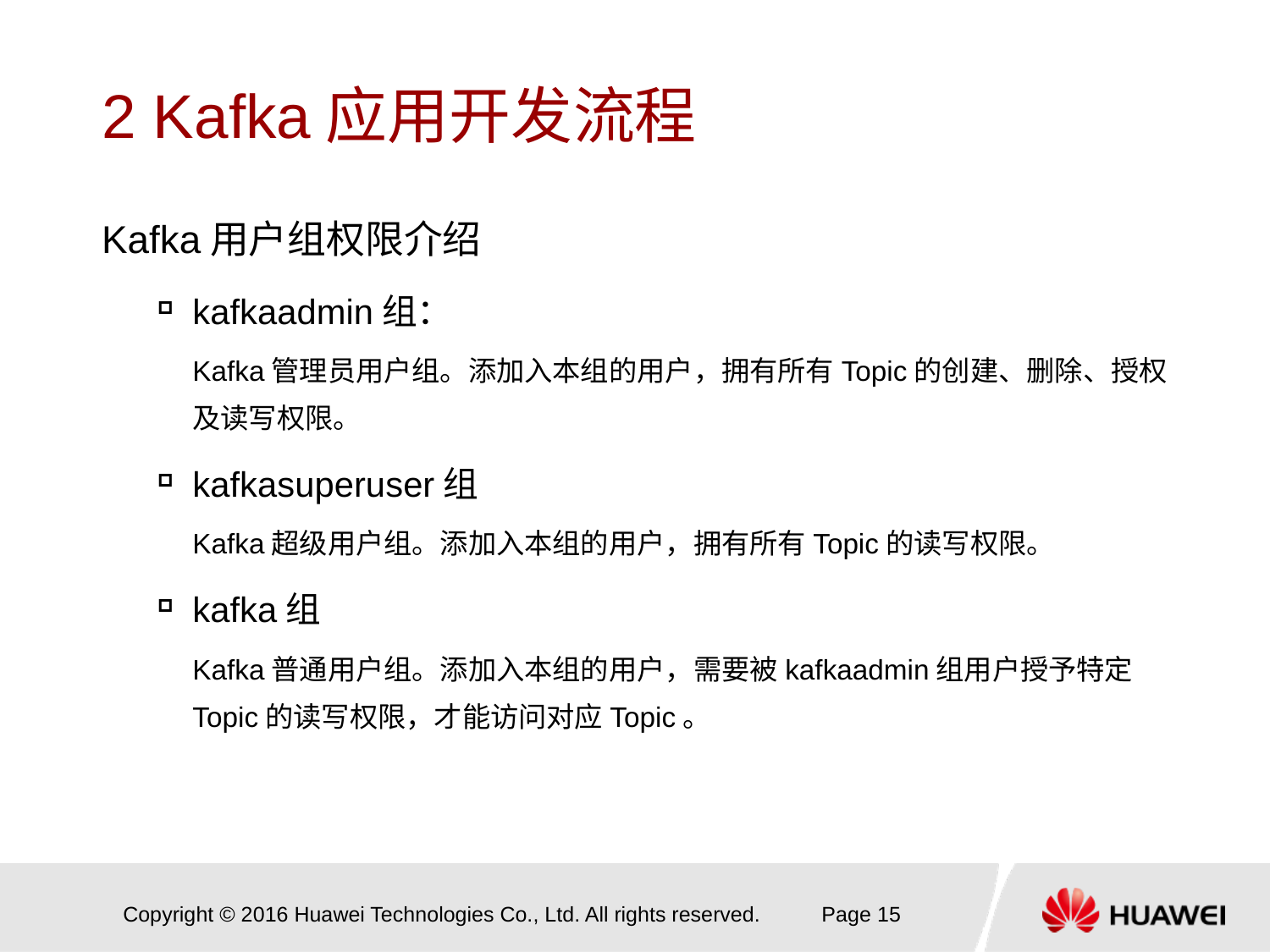

# 2 Kafka应用开发流程
Kafka用户组权限介绍
kafkaadmin组：
	Kafka管理员用户组。添加入本组的用户，拥有所有Topic的创建、删除、授权及读写权限。
kafkasuperuser组
	Kafka超级用户组。添加入本组的用户，拥有所有Topic的读写权限。
kafka组
	Kafka普通用户组。添加入本组的用户，需要被kafkaadmin组用户授予特定Topic的读写权限，才能访问对应Topic。